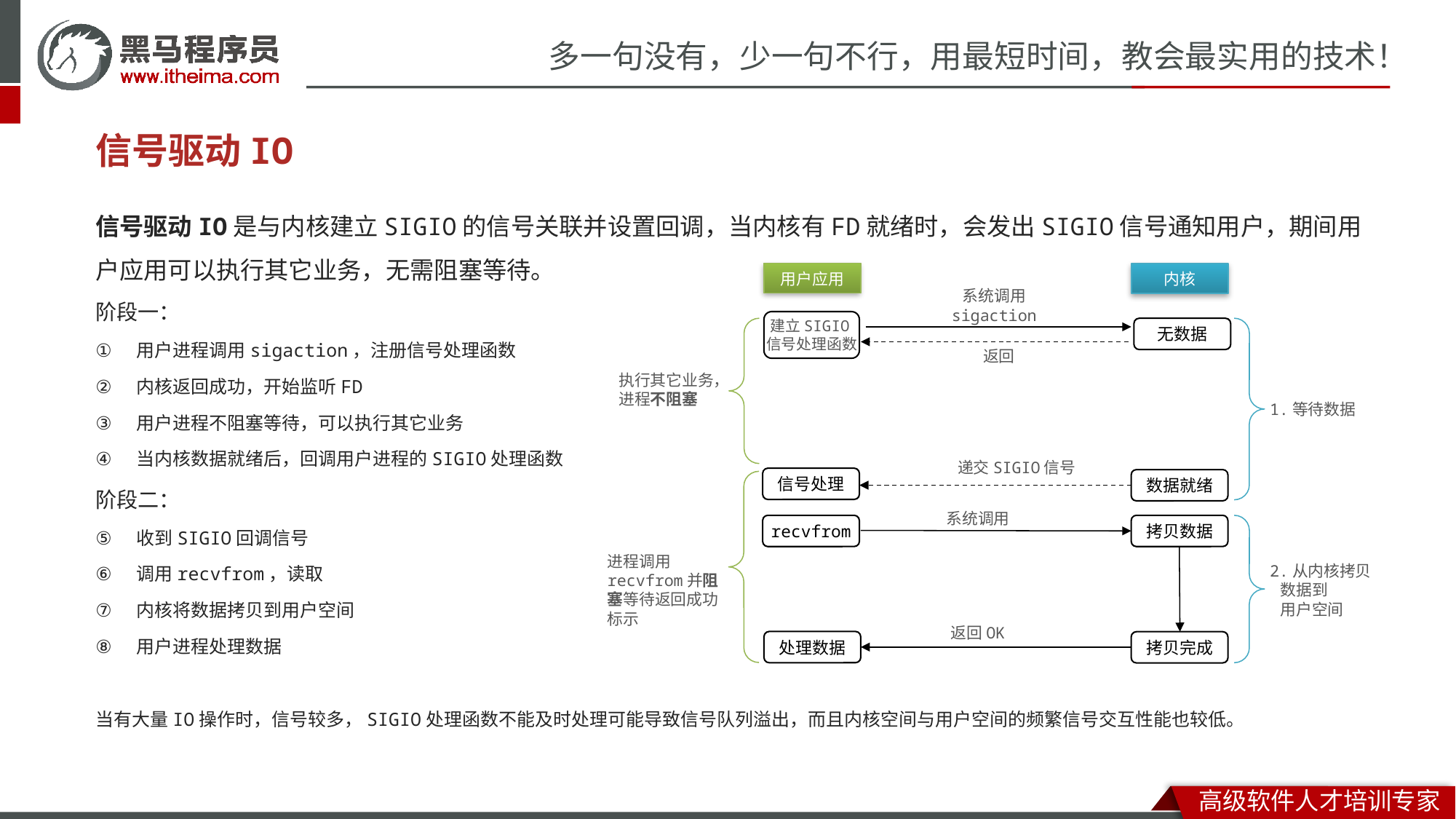

# 信号驱动IO
信号驱动IO是与内核建立SIGIO的信号关联并设置回调，当内核有FD就绪时，会发出SIGIO信号通知用户，期间用户应用可以执行其它业务，无需阻塞等待。
用户应用
内核
阶段一：
用户进程调用sigaction，注册信号处理函数
内核返回成功，开始监听FD
用户进程不阻塞等待，可以执行其它业务
当内核数据就绪后，回调用户进程的SIGIO处理函数
阶段二：
收到SIGIO回调信号
调用recvfrom，读取
内核将数据拷贝到用户空间
用户进程处理数据

当有大量IO操作时，信号较多，SIGIO处理函数不能及时处理可能导致信号队列溢出，而且内核空间与用户空间的频繁信号交互性能也较低。
系统调用
sigaction
建立SIGIO信号处理函数

无数据

返回
执行其它业务，
进程不阻塞
1.等待数据
递交SIGIO信号
信号处理
数据就绪

系统调用
recvfrom
拷贝数据

进程调用recvfrom并阻塞等待返回成功标示
2.从内核拷贝
  数据到
  用户空间
返回OK
处理数据
拷贝完成